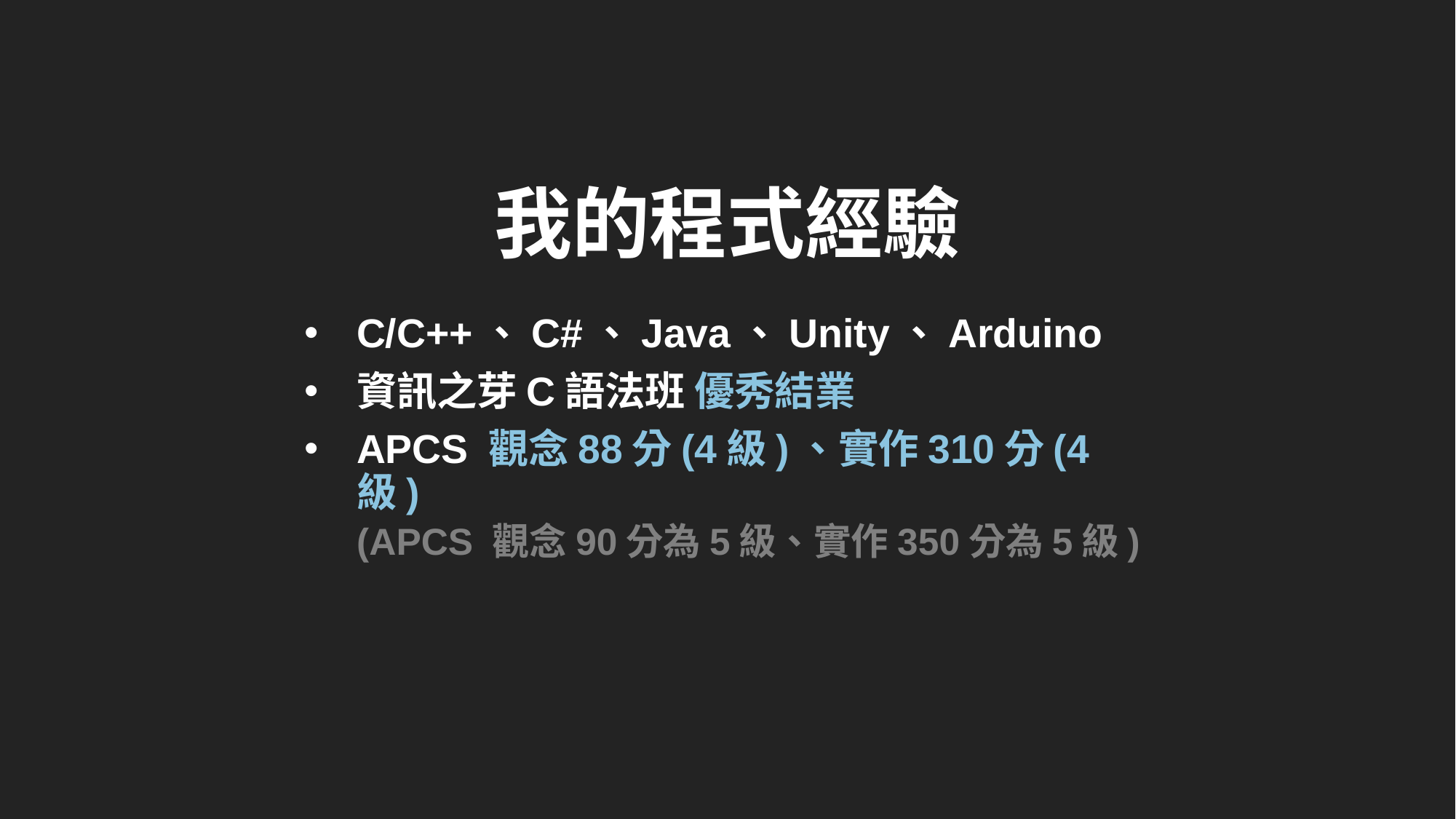

我的程式經驗

C/C++、C#、Java、Unity、Arduino
資訊之芽C語法班 優秀結業
APCS 觀念88分(4級)、實作310分(4級)
(APCS 觀念90分為5級、實作350分為5級)